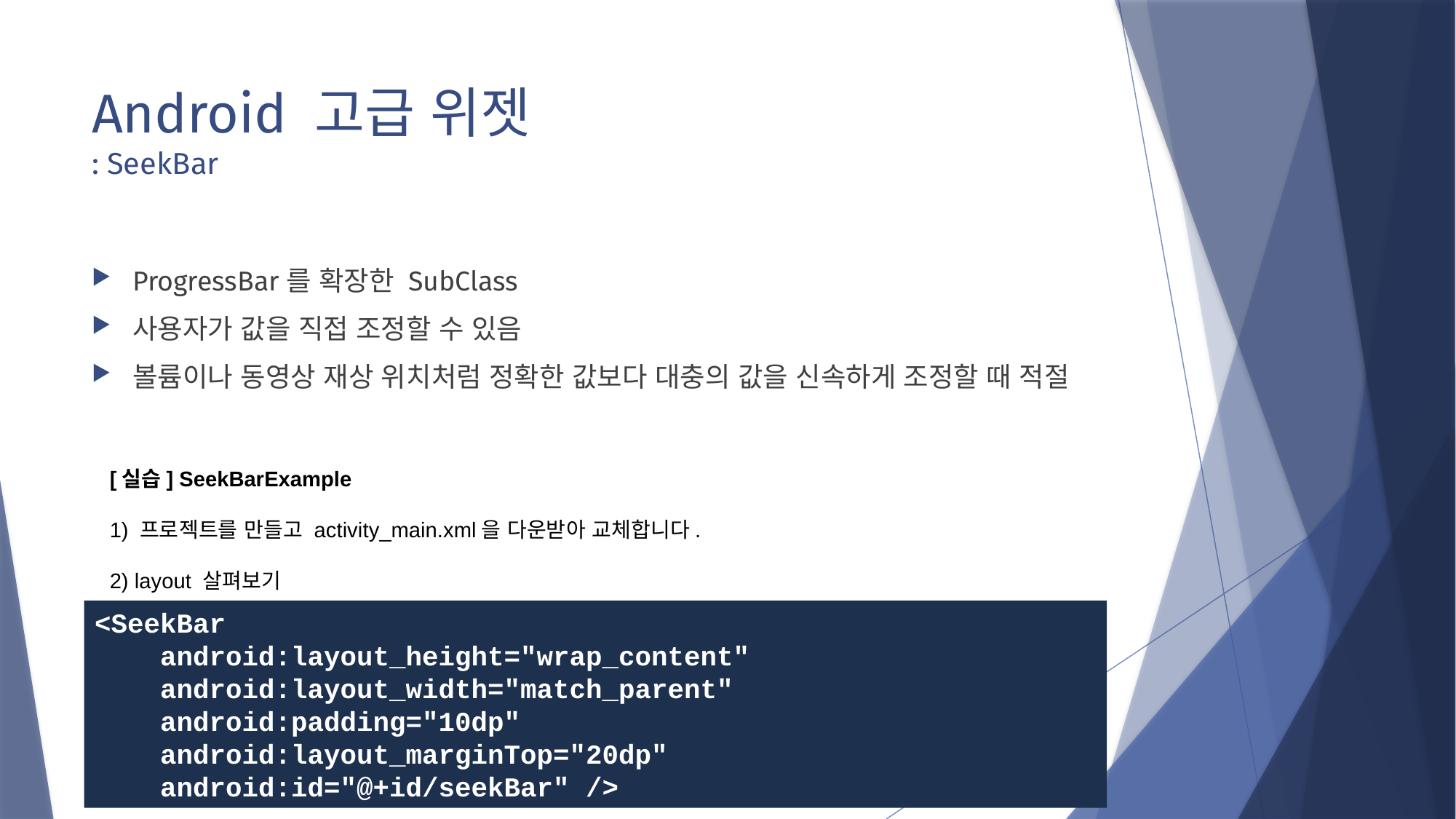

# Android 고급 위젯 : SeekBar
ProgressBar를 확장한 SubClass
사용자가 값을 직접 조정할 수 있음
볼륨이나 동영상 재상 위치처럼 정확한 값보다 대충의 값을 신속하게 조정할 때 적절
   [실습] SeekBarExample

   1) 프로젝트를 만들고 activity_main.xml을 다운받아 교체합니다.

   2) layout 살펴보기

<SeekBar
    android:layout_height="wrap_content"
    android:layout_width="match_parent"
    android:padding="10dp"
    android:layout_marginTop="20dp"
    android:id="@+id/seekBar" />